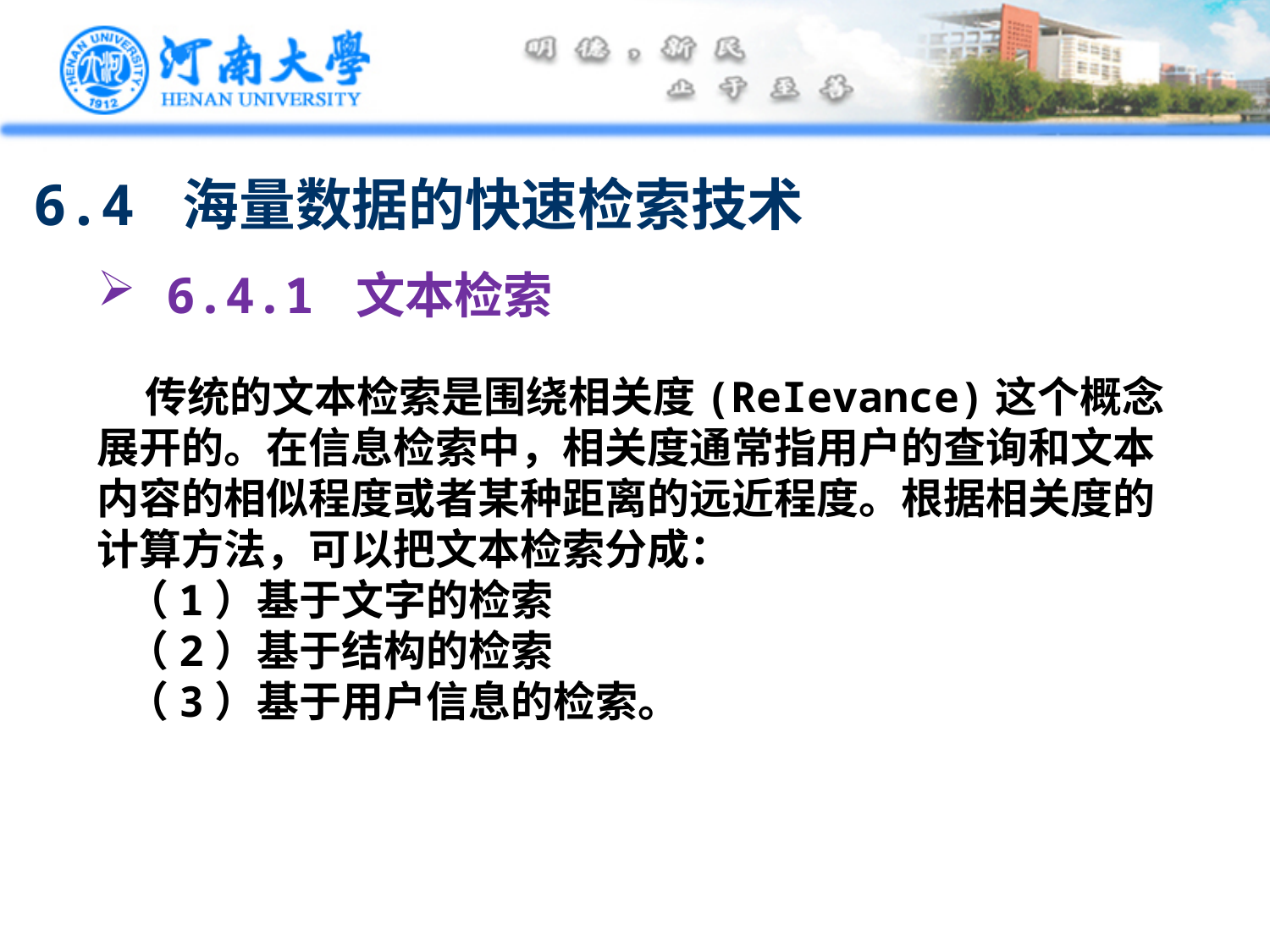

6.4 海量数据的快速检索技术
 6.4.1 文本检索
    传统的文本检索是围绕相关度(ReIevance)这个概念展开的。在信息检索中，相关度通常指用户的查询和文本内容的相似程度或者某种距离的远近程度。根据相关度的计算方法，可以把文本检索分成：
  （1）基于文字的检索
  （2）基于结构的检索
  （3）基于用户信息的检索。